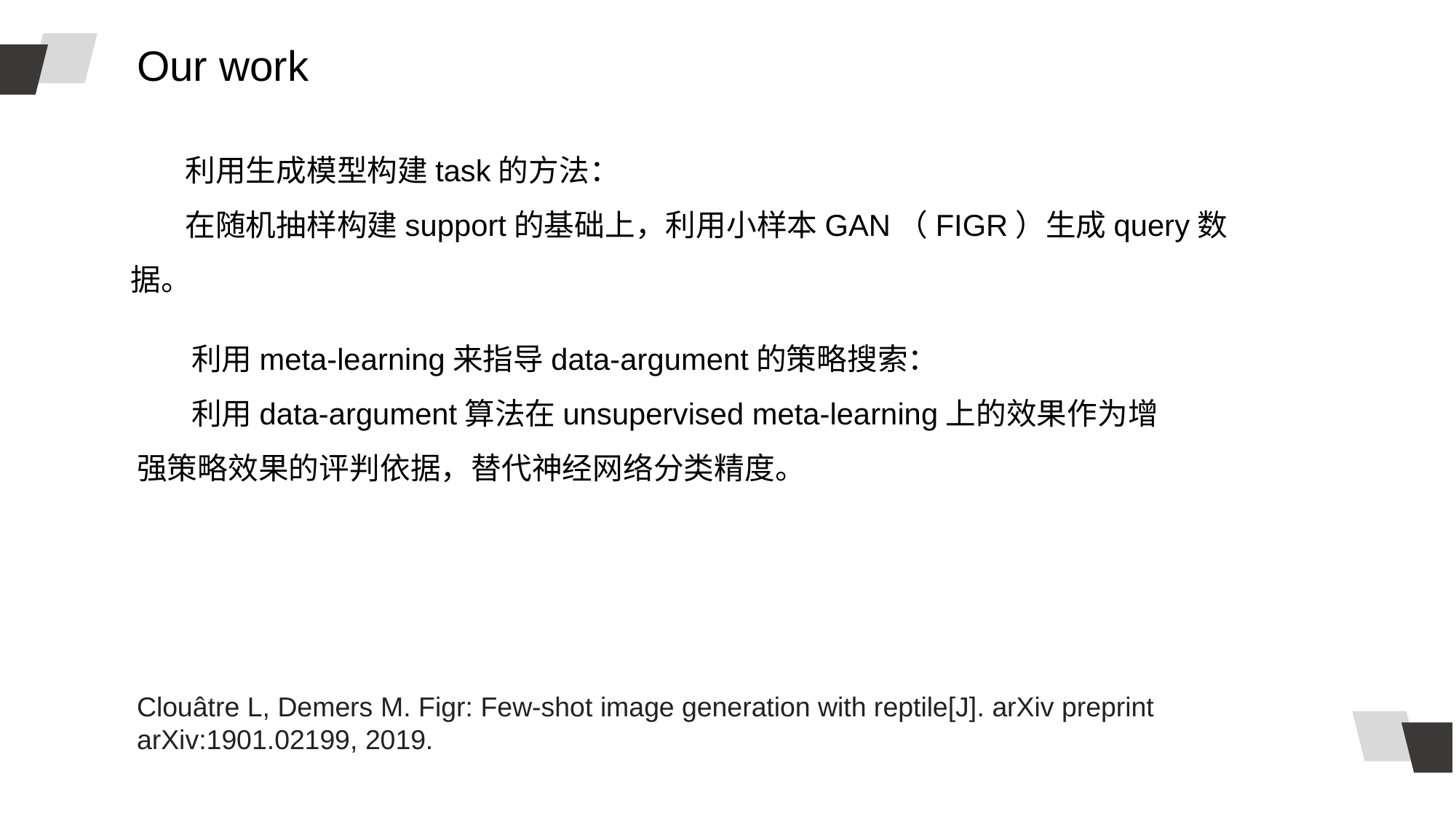

Our work

利用生成模型构建task的方法：
在随机抽样构建support的基础上，利用小样本GAN（FIGR）生成query数据。
利用meta-learning来指导data-argument的策略搜索：
利用data-argument算法在unsupervised meta-learning上的效果作为增强策略效果的评判依据，替代神经网络分类精度。
Clouâtre L, Demers M. Figr: Few-shot image generation with reptile[J]. arXiv preprint arXiv:1901.02199, 2019.